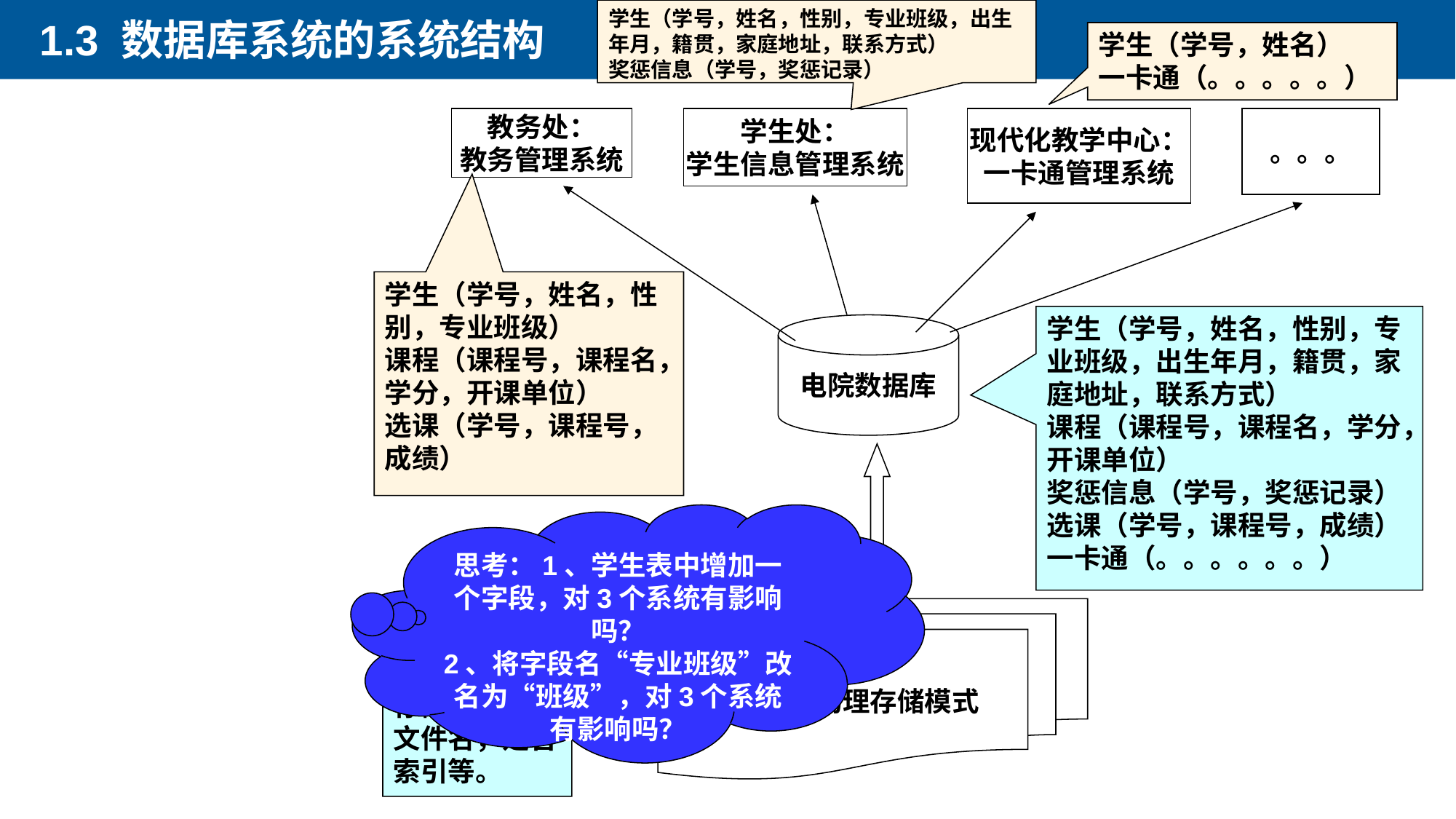

学生（学号，姓名，性别，专业班级，出生年月，籍贯，家庭地址，联系方式）
奖惩信息（学号，奖惩记录）

1.3 数据库系统的系统结构
学生（学号，姓名）
一卡通（。。。。。）

教务处：
教务管理系统
学生处：
学生信息管理系统
现代化教学中心：
一卡通管理系统
。。。

学生（学号，姓名，性别，专业班级）
课程（课程号，课程名，学分，开课单位）
选课（学号，课程号，成绩）
学生（学号，姓名，性别，专业班级，出生年月，籍贯，家庭地址，联系方式）
课程（课程号，课程名，学分，开课单位）
奖惩信息（学号，奖惩记录）
选课（学号，课程号，成绩）
一卡通（。。。。。。）
电院数据库

思考：1、学生表中增加一个字段，对3个系统有影响吗？
2、将字段名“专业班级”改名为“班级”，对3个系统有影响吗？

数据库的物理存储模式
数据库文件的存储形式，如文件名，是否索引等。